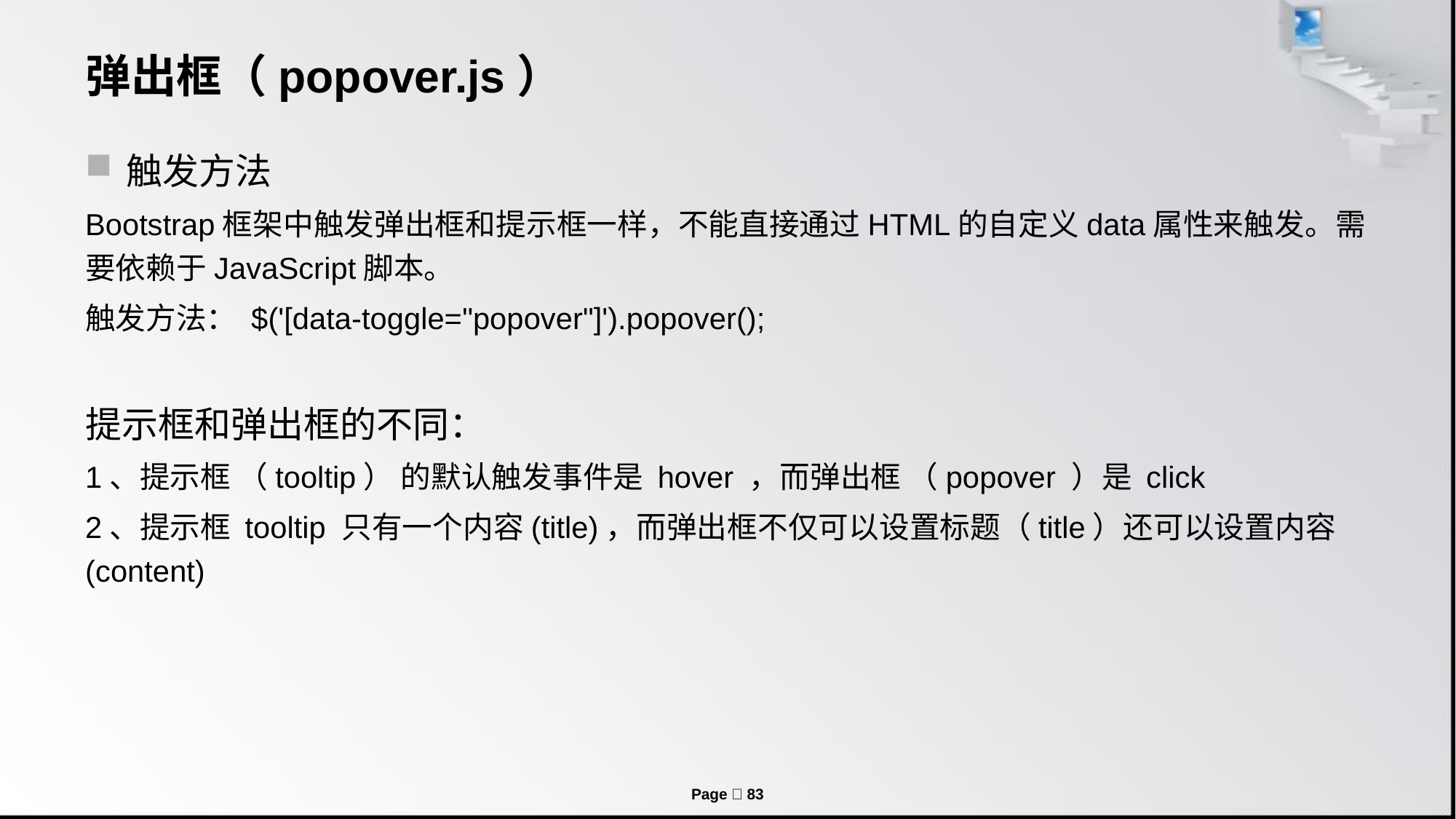

# 弹出框（popover.js）
触发方法
Bootstrap框架中触发弹出框和提示框一样，不能直接通过HTML的自定义data属性来触发。需要依赖于JavaScript脚本。
触发方法： $('[data-toggle="popover"]').popover();

提示框和弹出框的不同：
1、提示框 （tooltip） 的默认触发事件是 hover ，而弹出框 （popover ）是 click
2、提示框 tooltip 只有一个内容(title)，而弹出框不仅可以设置标题（title）还可以设置内容(content)